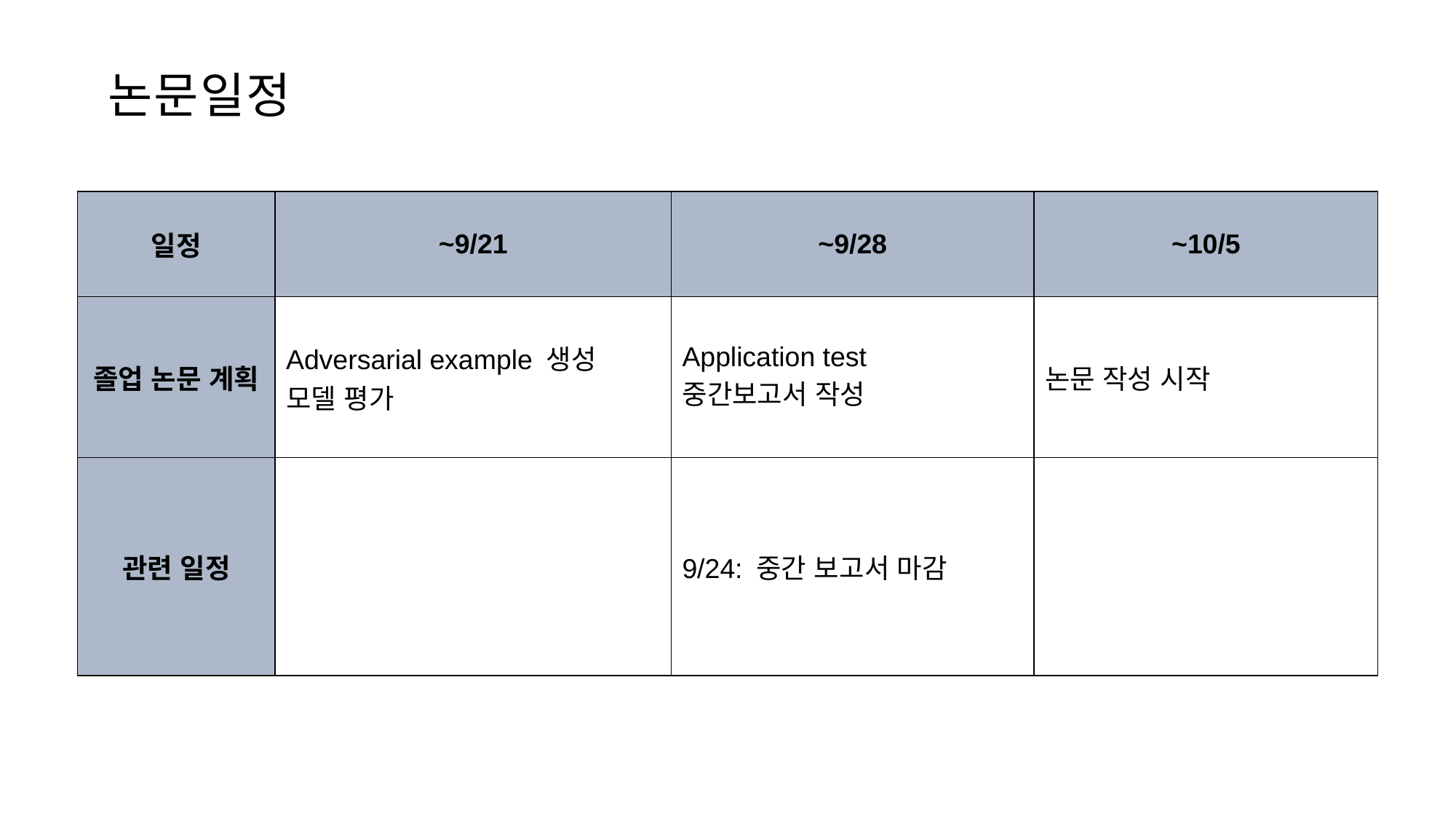

논문일정
| 일정 | ~9/21 | ~9/28 | ~10/5 |
| --- | --- | --- | --- |
| 졸업 논문 계획 | Adversarial example 생성 모델 평가 | Application test 중간보고서 작성 | 논문 작성 시작 |
| 관련 일정 |  | 9/24: 중간 보고서 마감 |  |